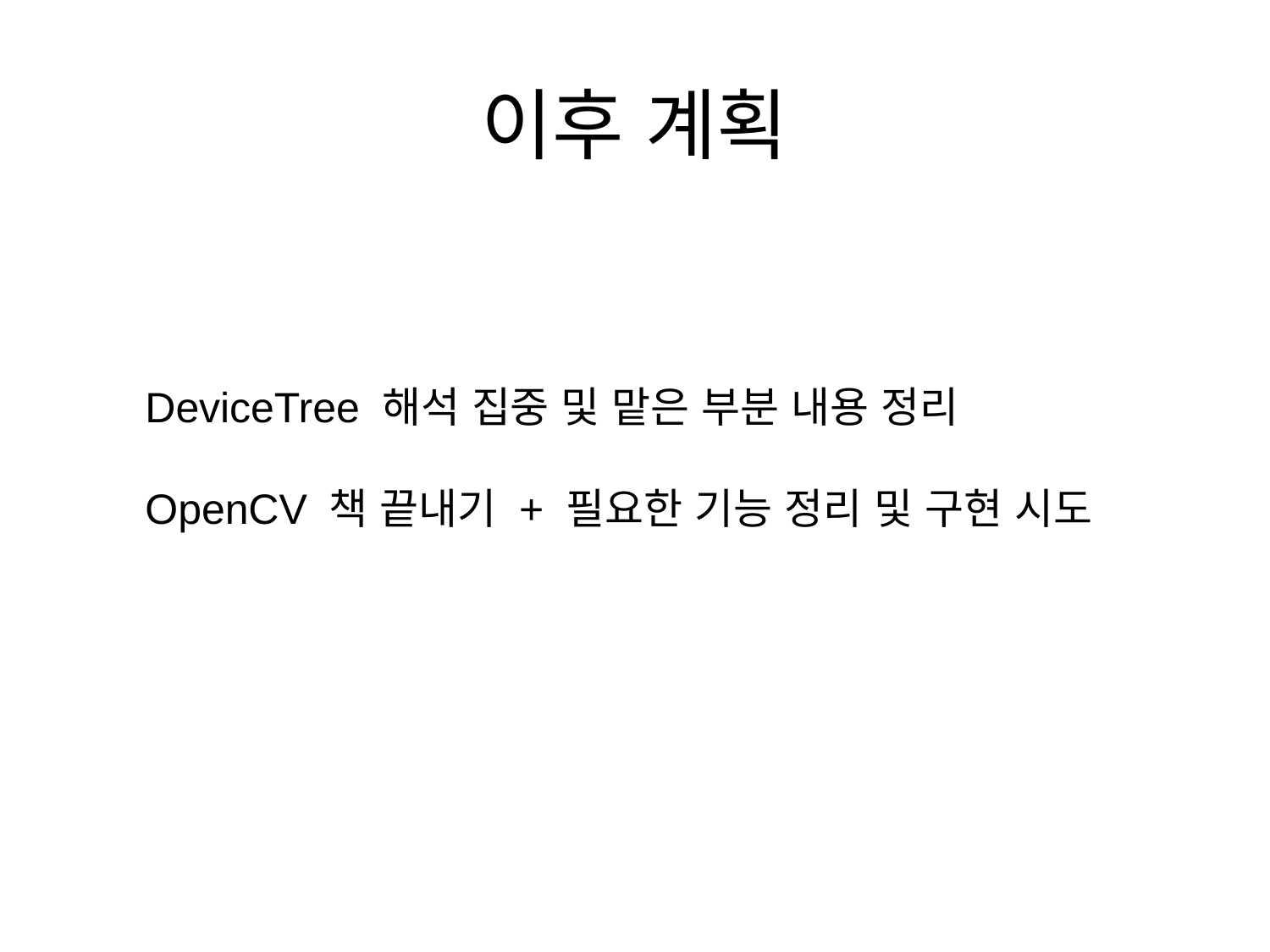

# 이후 계획

DeviceTree 해석 집중 및 맡은 부분 내용 정리

OpenCV 책 끝내기 + 필요한 기능 정리 및 구현 시도